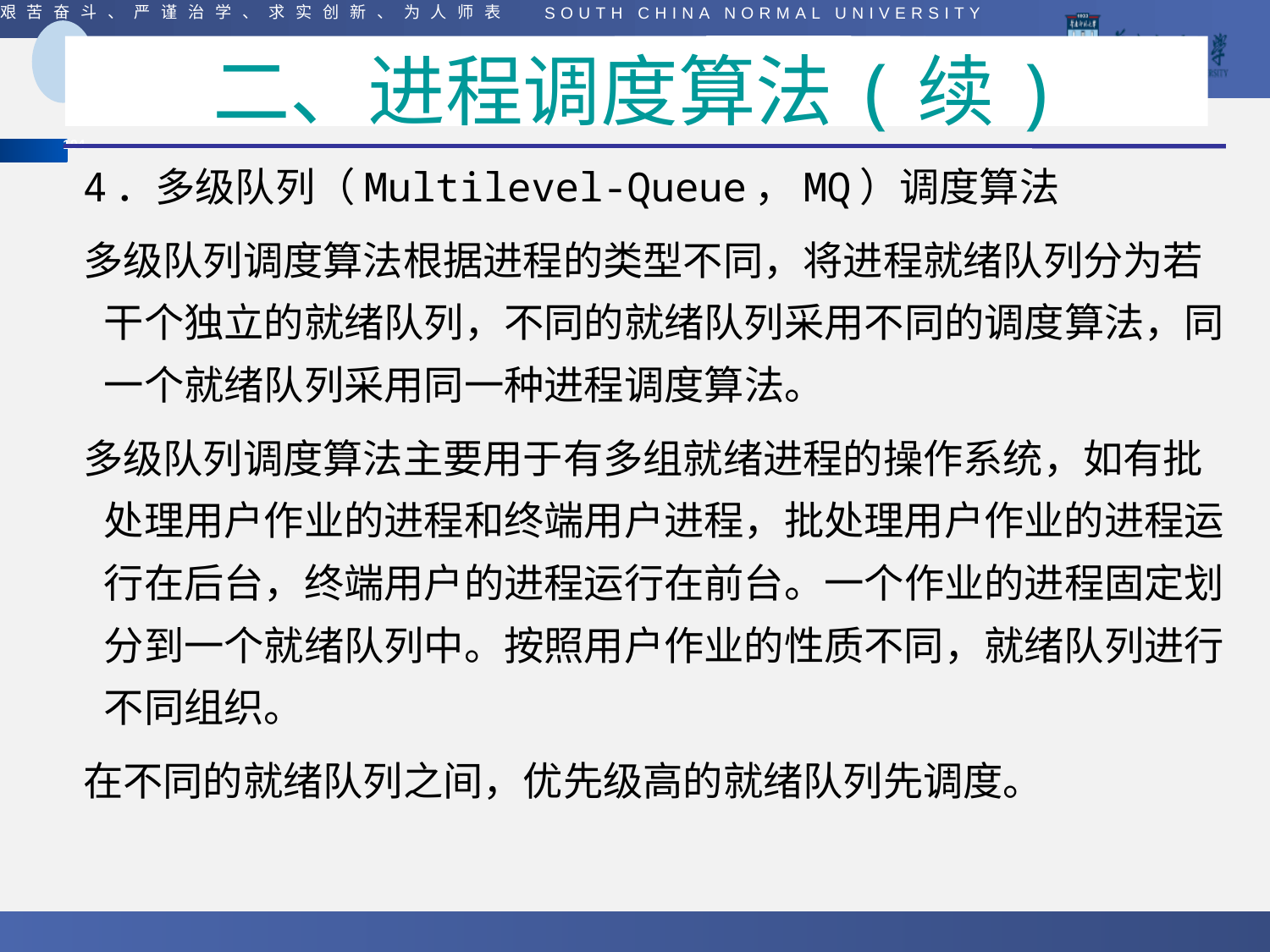

#
二、进程调度算法(续)
4．多级队列（Multilevel-Queue，MQ）调度算法
多级队列调度算法根据进程的类型不同，将进程就绪队列分为若干个独立的就绪队列，不同的就绪队列采用不同的调度算法，同一个就绪队列采用同一种进程调度算法。
多级队列调度算法主要用于有多组就绪进程的操作系统，如有批处理用户作业的进程和终端用户进程，批处理用户作业的进程运行在后台，终端用户的进程运行在前台。一个作业的进程固定划分到一个就绪队列中。按照用户作业的性质不同，就绪队列进行不同组织。
在不同的就绪队列之间，优先级高的就绪队列先调度。

194